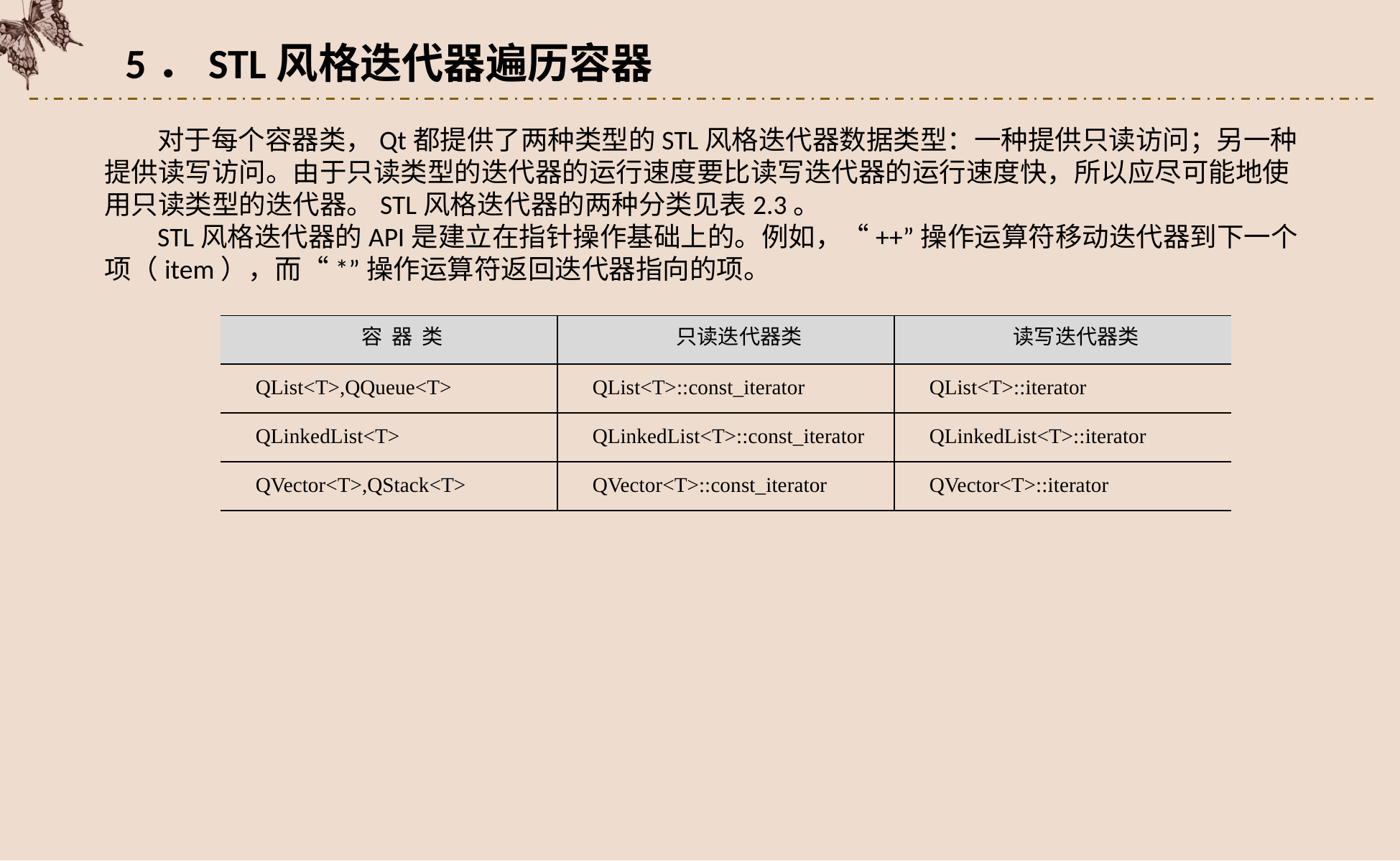

5．STL风格迭代器遍历容器
对于每个容器类，Qt都提供了两种类型的STL风格迭代器数据类型：一种提供只读访问；另一种提供读写访问。由于只读类型的迭代器的运行速度要比读写迭代器的运行速度快，所以应尽可能地使用只读类型的迭代器。STL风格迭代器的两种分类见表2.3。
STL风格迭代器的API是建立在指针操作基础上的。例如，“++”操作运算符移动迭代器到下一个项（item），而“*”操作运算符返回迭代器指向的项。
| 容 器 类 | 只读迭代器类 | 读写迭代器类 |
| --- | --- | --- |
| QList<T>,QQueue<T> | QList<T>::const\_iterator | QList<T>::iterator |
| QLinkedList<T> | QLinkedList<T>::const\_iterator | QLinkedList<T>::iterator |
| QVector<T>,QStack<T> | QVector<T>::const\_iterator | QVector<T>::iterator |